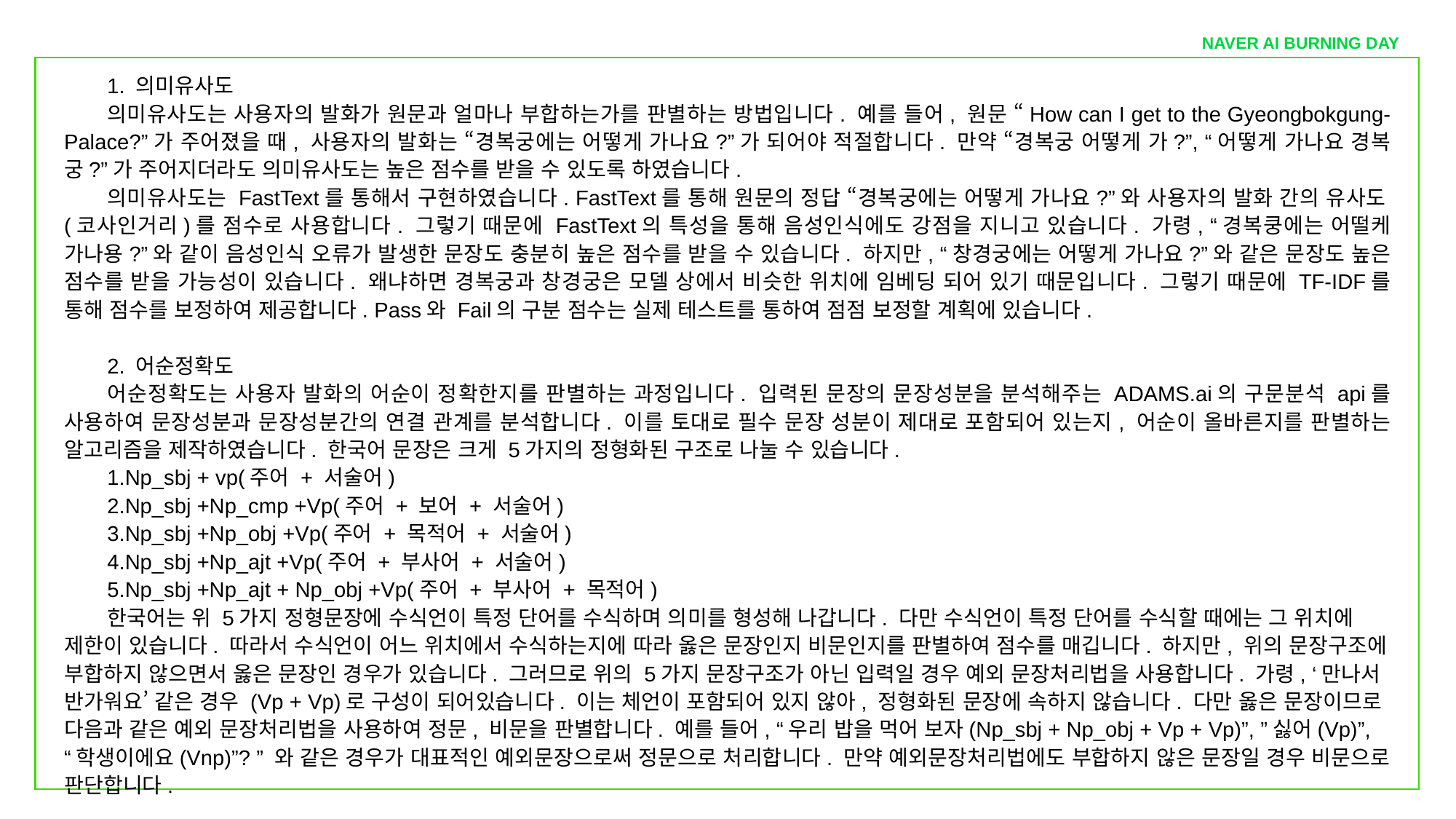

NAVER AI BURNING DAY

1. 의미유사도
의미유사도는 사용자의 발화가 원문과 얼마나 부합하는가를 판별하는 방법입니다. 예를 들어, 원문 “How can I get to the Gyeongbokgung-Palace?”가 주어졌을 때, 사용자의 발화는 “경복궁에는 어떻게 가나요?”가 되어야 적절합니다. 만약 “경복궁 어떻게 가?”, “어떻게 가나요 경복궁?”가 주어지더라도 의미유사도는 높은 점수를 받을 수 있도록 하였습니다.
의미유사도는 FastText를 통해서 구현하였습니다. FastText를 통해 원문의 정답 “경복궁에는 어떻게 가나요?”와 사용자의 발화 간의 유사도(코사인거리)를 점수로 사용합니다. 그렇기 때문에 FastText의 특성을 통해 음성인식에도 강점을 지니고 있습니다. 가령, “경복쿵에는 어떨케 가나용?”와 같이 음성인식 오류가 발생한 문장도 충분히 높은 점수를 받을 수 있습니다. 하지만, “창경궁에는 어떻게 가나요?”와 같은 문장도 높은 점수를 받을 가능성이 있습니다. 왜냐하면 경복궁과 창경궁은 모델 상에서 비슷한 위치에 임베딩 되어 있기 때문입니다. 그렇기 때문에 TF-IDF를 통해 점수를 보정하여 제공합니다. Pass와 Fail의 구분 점수는 실제 테스트를 통하여 점점 보정할 계획에 있습니다.

2. 어순정확도
어순정확도는 사용자 발화의 어순이 정확한지를 판별하는 과정입니다. 입력된 문장의 문장성분을 분석해주는 ADAMS.ai의 구문분석 api를 사용하여 문장성분과 문장성분간의 연결 관계를 분석합니다. 이를 토대로 필수 문장 성분이 제대로 포함되어 있는지, 어순이 올바른지를 판별하는 알고리즘을 제작하였습니다. 한국어 문장은 크게 5가지의 정형화된 구조로 나눌 수 있습니다.
1.Np_sbj + vp(주어 + 서술어)
2.Np_sbj +Np_cmp +Vp(주어 + 보어 + 서술어)
3.Np_sbj +Np_obj +Vp(주어 + 목적어 + 서술어)
4.Np_sbj +Np_ajt +Vp(주어 + 부사어 + 서술어)
5.Np_sbj +Np_ajt + Np_obj +Vp(주어 + 부사어 + 목적어)
한국어는 위 5가지 정형문장에 수식언이 특정 단어를 수식하며 의미를 형성해 나갑니다. 다만 수식언이 특정 단어를 수식할 때에는 그 위치에 제한이 있습니다. 따라서 수식언이 어느 위치에서 수식하는지에 따라 옳은 문장인지 비문인지를 판별하여 점수를 매깁니다. 하지만, 위의 문장구조에 부합하지 않으면서 옳은 문장인 경우가 있습니다. 그러므로 위의 5가지 문장구조가 아닌 입력일 경우 예외 문장처리법을 사용합니다. 가령, ‘만나서 반가워요’ 같은 경우 (Vp + Vp)로 구성이 되어있습니다. 이는 체언이 포함되어 있지 않아, 정형화된 문장에 속하지 않습니다. 다만 옳은 문장이므로 다음과 같은 예외 문장처리법을 사용하여 정문, 비문을 판별합니다. 예를 들어, “우리 밥을 먹어 보자(Np_sbj + Np_obj + Vp + Vp)”, ”싫어(Vp)”, “학생이에요(Vnp)”? ” 와 같은 경우가 대표적인 예외문장으로써 정문으로 처리합니다. 만약 예외문장처리법에도 부합하지 않은 문장일 경우 비문으로 판단합니다.